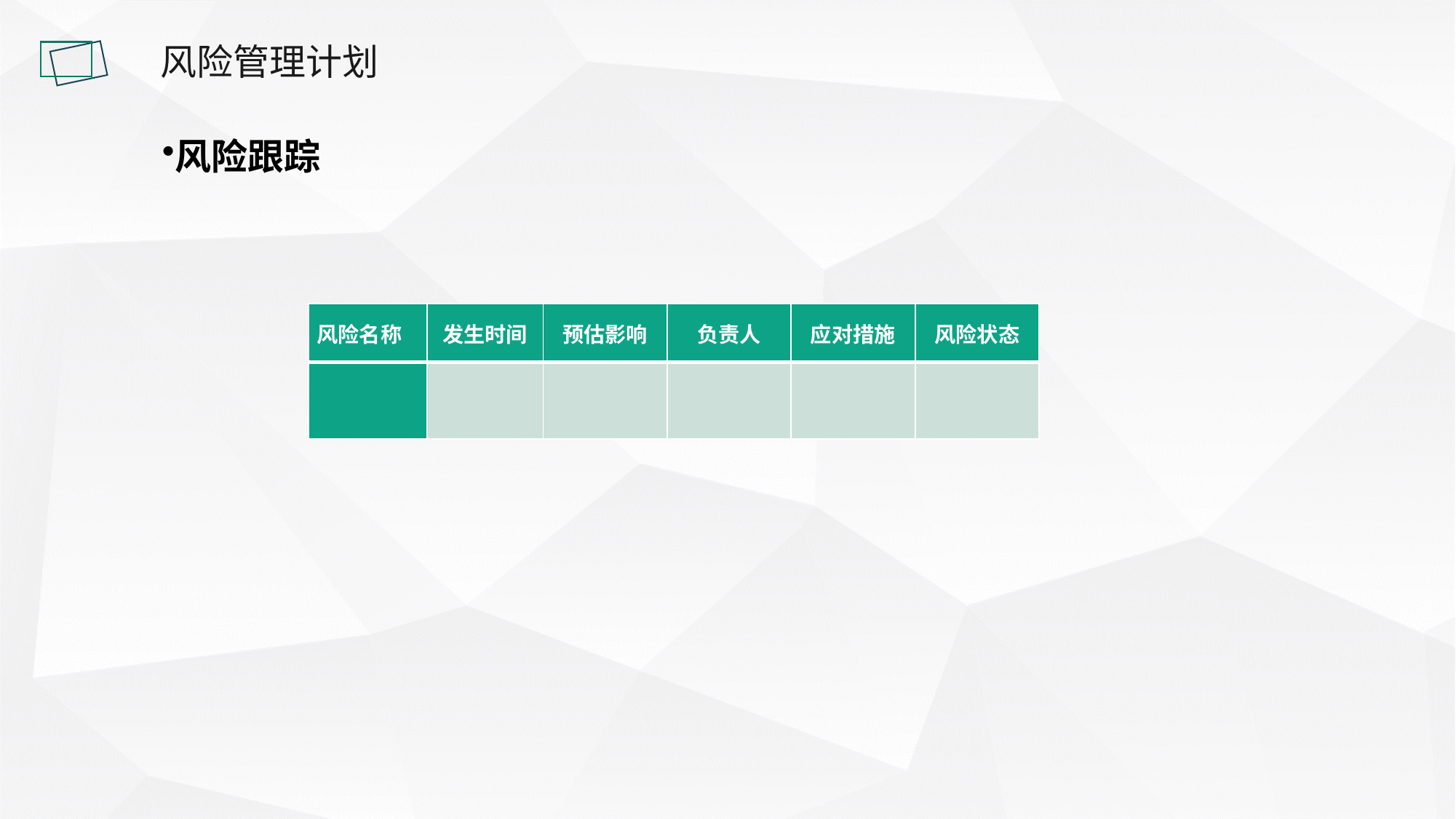

风险管理计划

风险跟踪
| 风险名称 | 发生时间 | 预估影响 | 负责人 | 应对措施 | 风险状态 |
| --- | --- | --- | --- | --- | --- |
|  |  |  |  |  |  |